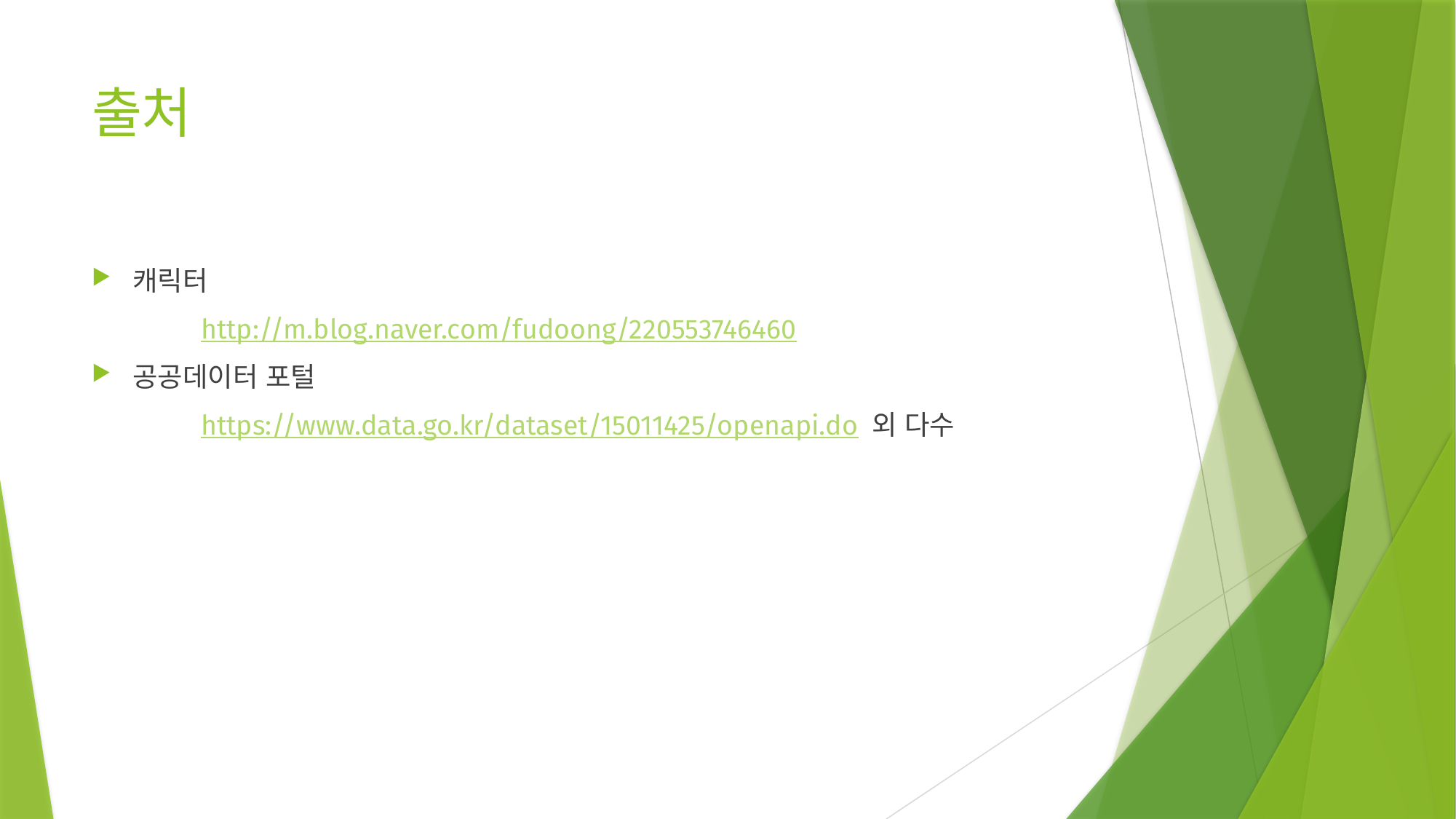

# 출처
캐릭터
	http://m.blog.naver.com/fudoong/220553746460
공공데이터 포털
	https://www.data.go.kr/dataset/15011425/openapi.do 외 다수